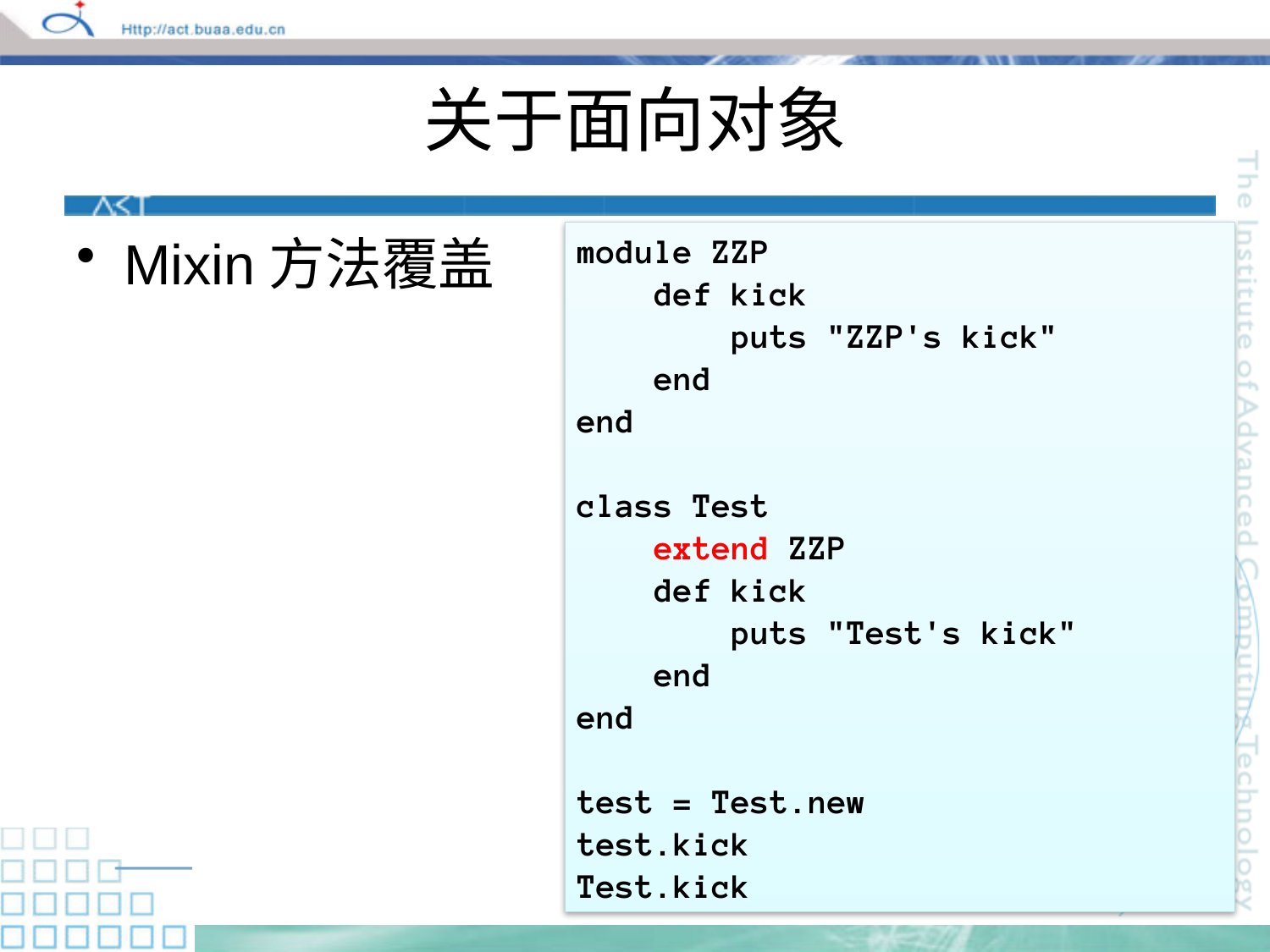

# 关于面向对象
Mixin方法覆盖

module ZZP
    def kick
        puts "ZZP's kick"
    end
end

class Test
    extend ZZP
    def kick
        puts "Test's kick"
    end
end

test = Test.new
test.kick
Test.kick